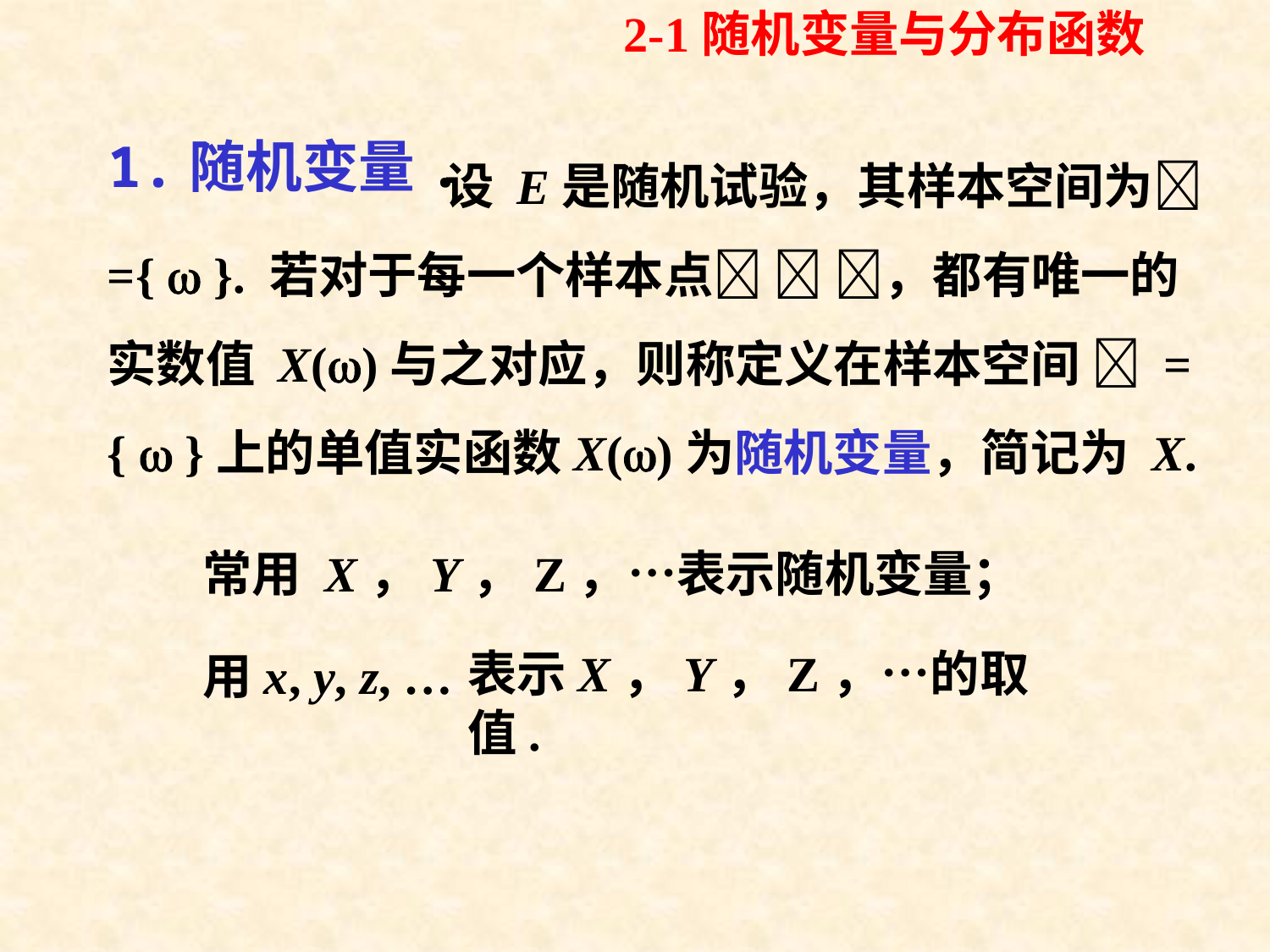

2-1随机变量与分布函数
                             设 E是随机试验，其样本空间为Ω={ ω }. 若对于每一个样本点ω ∈ Ω，都有唯一的实数值 X(ω)与之对应，则称定义在样本空间 Ω = { ω }上的单值实函数X(ω)为随机变量，简记为 X.
# 1.随机变量.
常用 X，Y，Z，…表示随机变量；
用x, y, z, …
表示X，Y，Z，…的取值.